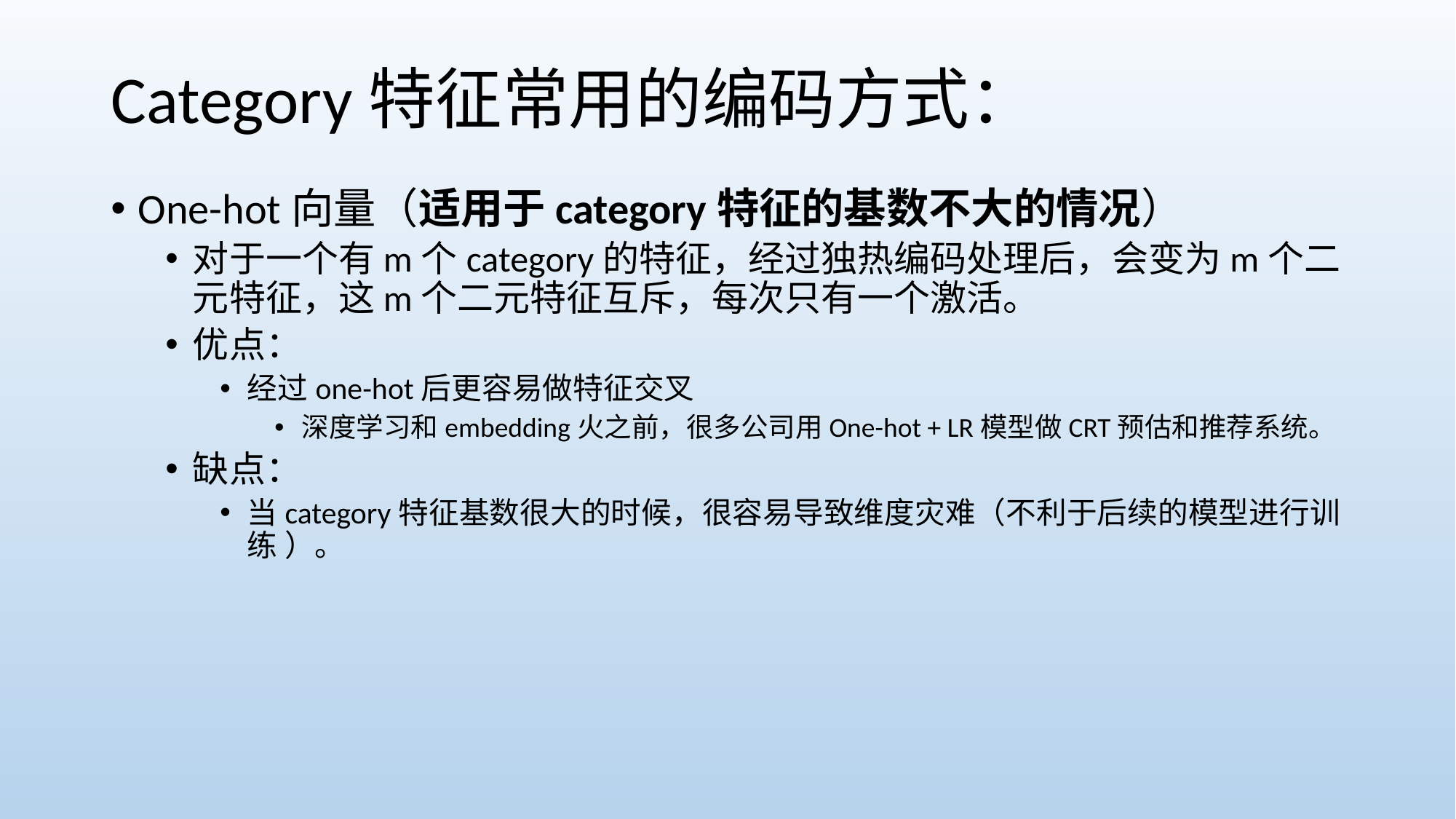

# Category特征常用的编码方式：
One-hot向量（适用于category特征的基数不大的情况）
对于一个有m个category的特征，经过独热编码处理后，会变为m个二元特征，这m个二元特征互斥，每次只有一个激活。
优点：
经过one-hot后更容易做特征交叉
深度学习和embedding火之前，很多公司用One-hot + LR模型做CRT预估和推荐系统。
缺点：
当category特征基数很大的时候，很容易导致维度灾难（不利于后续的模型进行训练 ）。